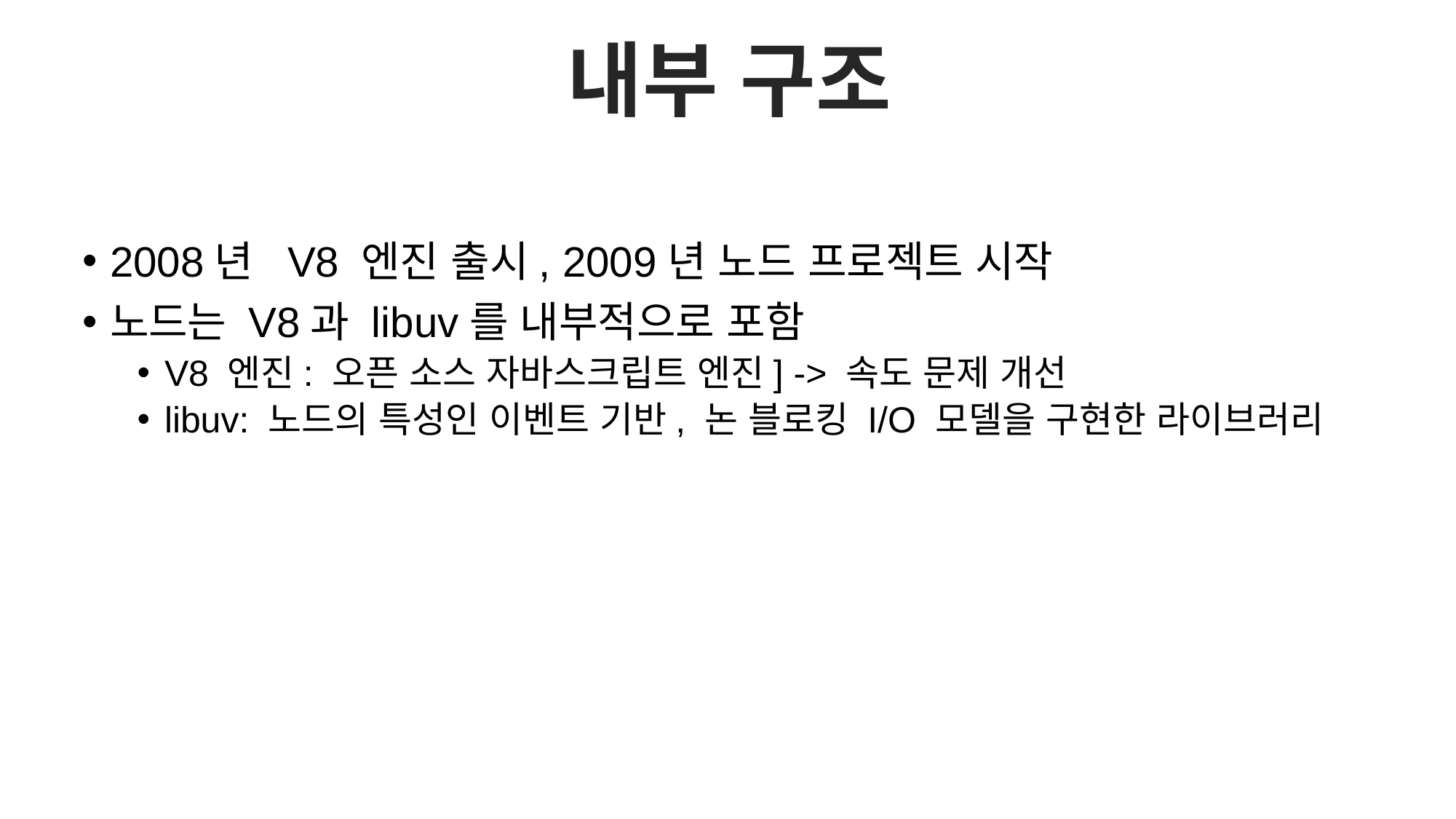

내부 구조
2008년  V8 엔진 출시, 2009년 노드 프로젝트 시작
노드는 V8과 libuv를 내부적으로 포함
V8 엔진: 오픈 소스 자바스크립트 엔진] -> 속도 문제 개선
libuv: 노드의 특성인 이벤트 기반, 논 블로킹 I/O 모델을 구현한 라이브러리